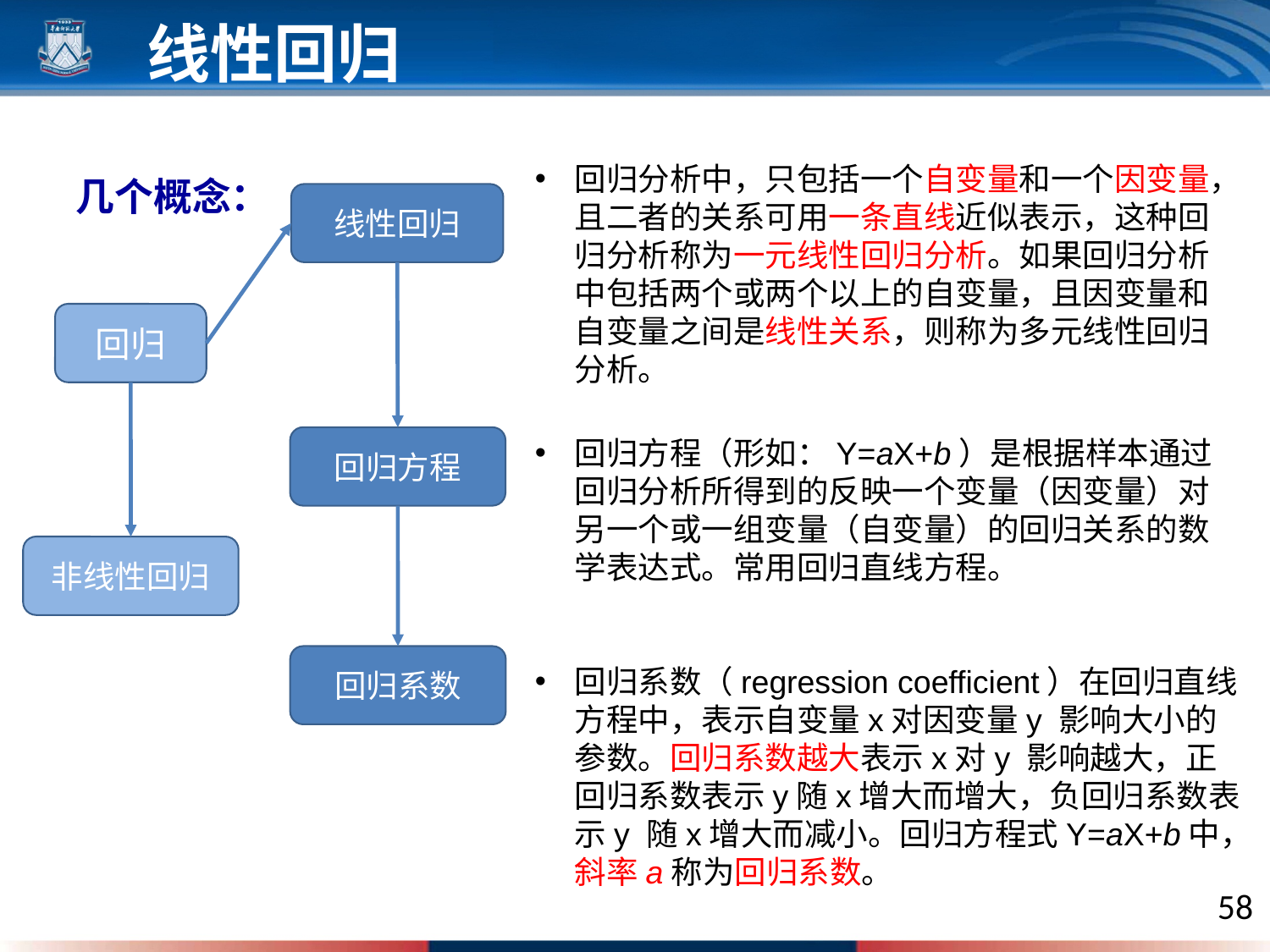

线性回归
几个概念：
回归分析中，只包括一个自变量和一个因变量，且二者的关系可用一条直线近似表示，这种回归分析称为一元线性回归分析。如果回归分析中包括两个或两个以上的自变量，且因变量和自变量之间是线性关系，则称为多元线性回归分析。
线性回归
回归
回归方程
回归方程（形如：Y=aX+b）是根据样本通过回归分析所得到的反映一个变量（因变量）对另一个或一组变量（自变量）的回归关系的数学表达式。常用回归直线方程。
非线性回归
回归系数
回归系数（regression coefficient）在回归直线方程中，表示自变量x对因变量y 影响大小的参数。回归系数越大表示x对y 影响越大，正回归系数表示y随x增大而增大，负回归系数表示y 随x增大而减小。回归方程式Y=aX+b中，斜率a称为回归系数。